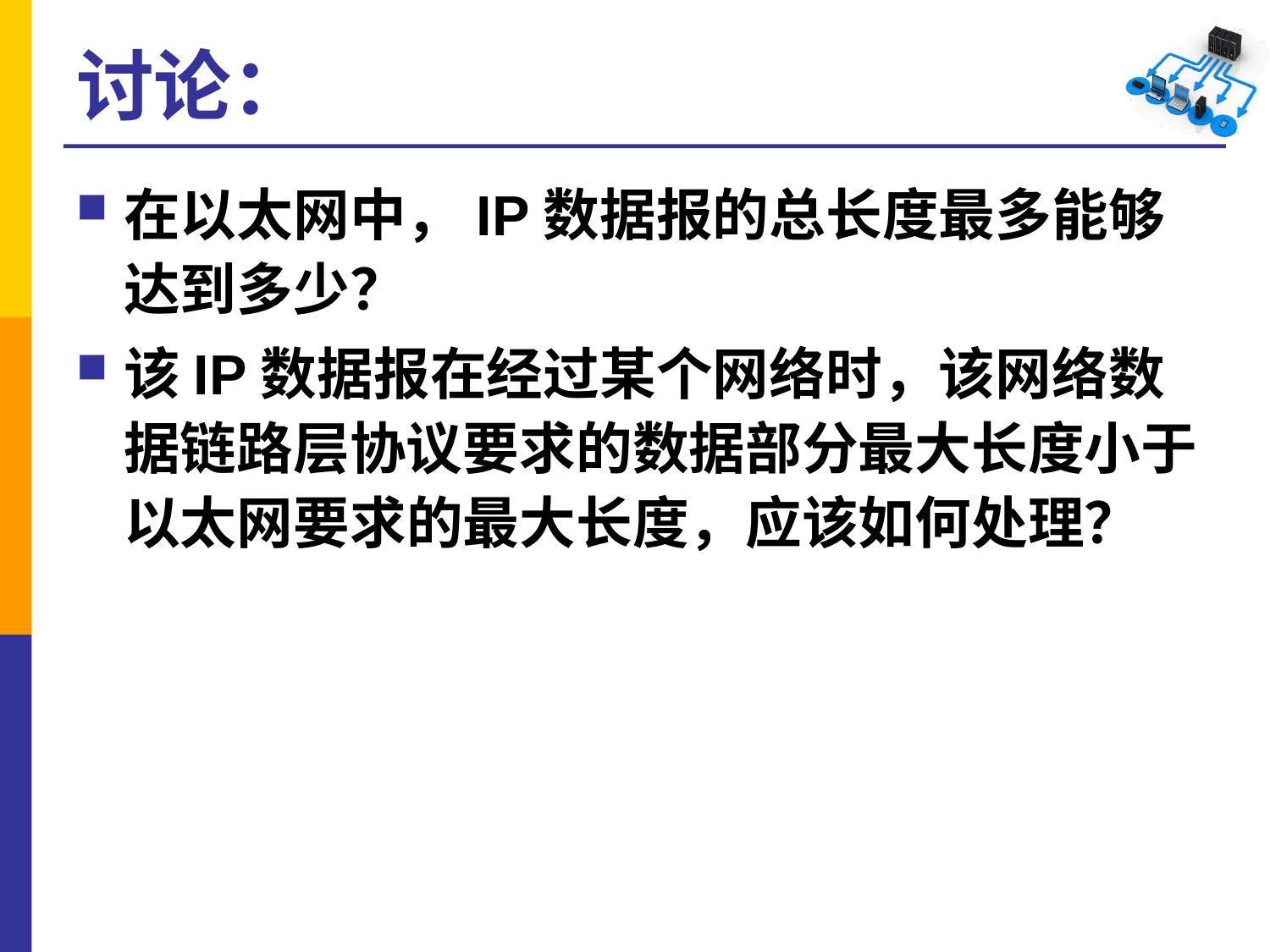

# 讨论：
在以太网中，IP数据报的总长度最多能够达到多少？
该IP数据报在经过某个网络时，该网络数据链路层协议要求的数据部分最大长度小于以太网要求的最大长度，应该如何处理？